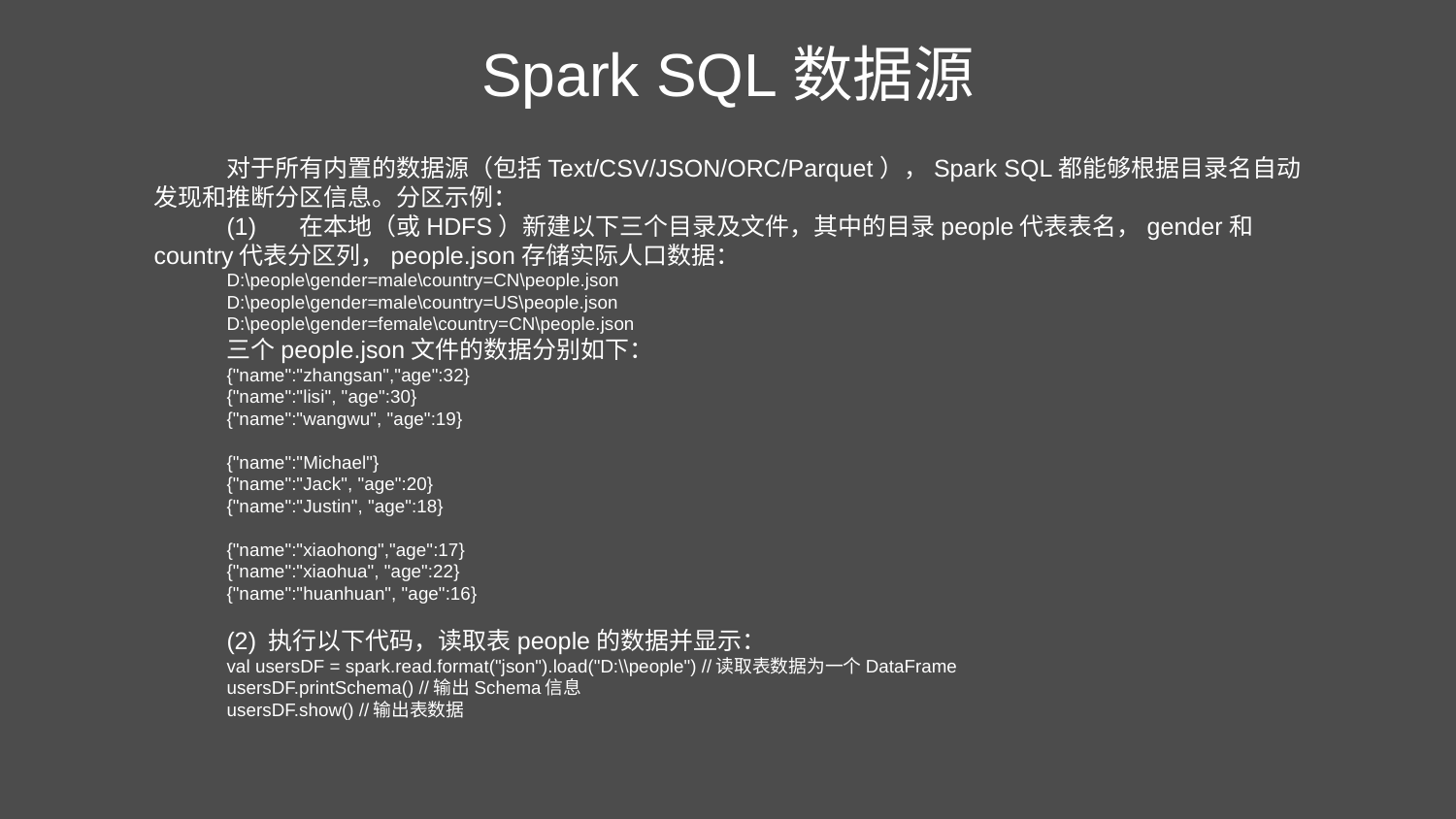

Spark SQL数据源

对于所有内置的数据源（包括Text/CSV/JSON/ORC/Parquet），Spark SQL都能够根据目录名自动发现和推断分区信息。分区示例：
(1)	在本地（或HDFS）新建以下三个目录及文件，其中的目录people代表表名，gender和country代表分区列，people.json存储实际人口数据：
D:\people\gender=male\country=CN\people.json
D:\people\gender=male\country=US\people.json
D:\people\gender=female\country=CN\people.json
三个people.json文件的数据分别如下：
{"name":"zhangsan","age":32}
{"name":"lisi", "age":30}
{"name":"wangwu", "age":19}

{"name":"Michael"}
{"name":"Jack", "age":20}
{"name":"Justin", "age":18}

{"name":"xiaohong","age":17}
{"name":"xiaohua", "age":22}
{"name":"huanhuan", "age":16}

(2) 执行以下代码，读取表people的数据并显示：
val usersDF = spark.read.format("json").load("D:\\people") //读取表数据为一个DataFrame
usersDF.printSchema() //输出Schema信息
usersDF.show() //输出表数据